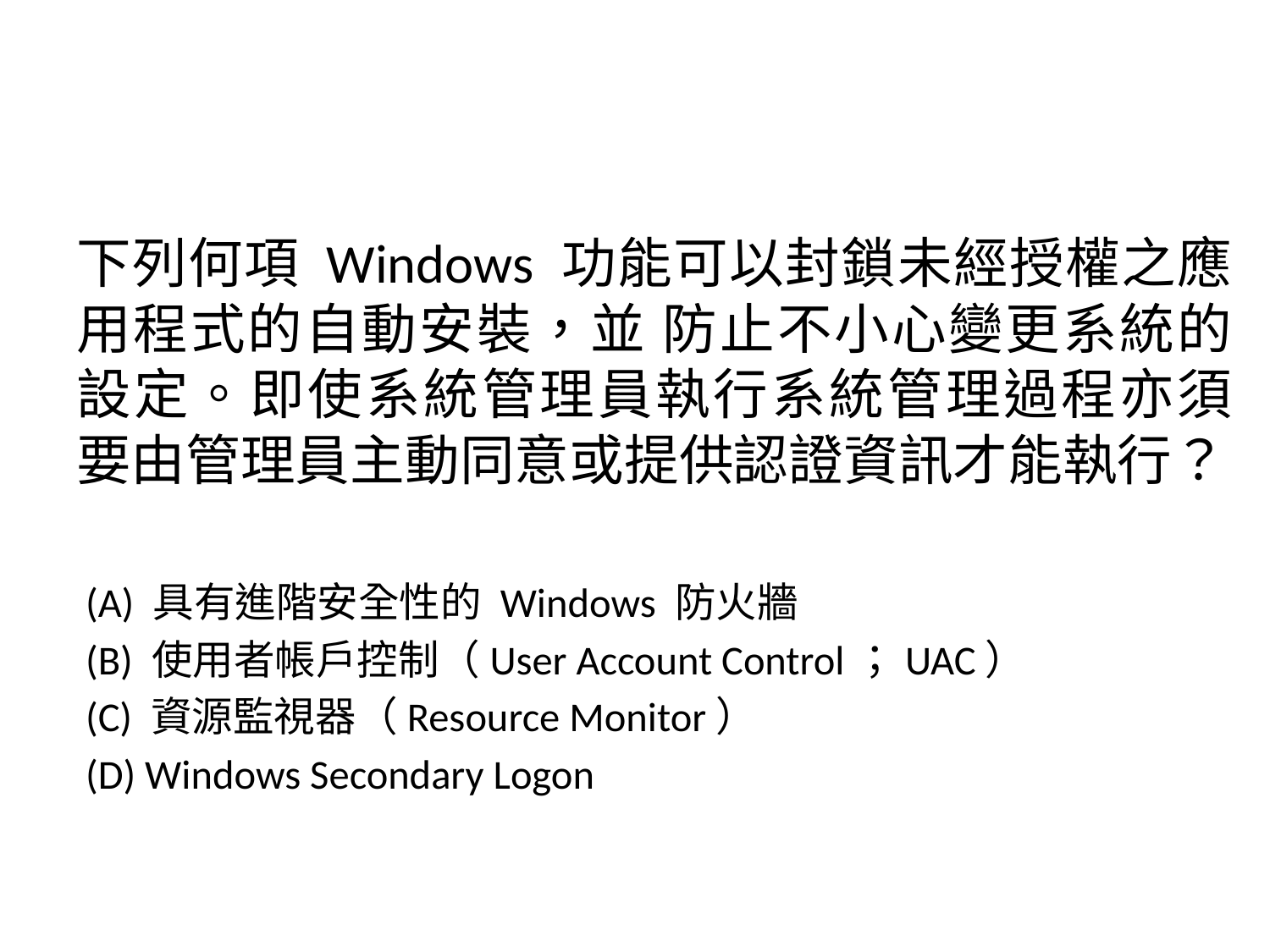

下列何項 Windows 功能可以封鎖未經授權之應用程式的自動安裝，並 防止不小心變更系統的設定。即使系統管理員執行系統管理過程亦須 要由管理員主動同意或提供認證資訊才能執行？

 (A) 具有進階安全性的 Windows 防火牆
 (B) 使用者帳戶控制（User Account Control；UAC）
 (C) 資源監視器（Resource Monitor）
 (D) Windows Secondary Logon